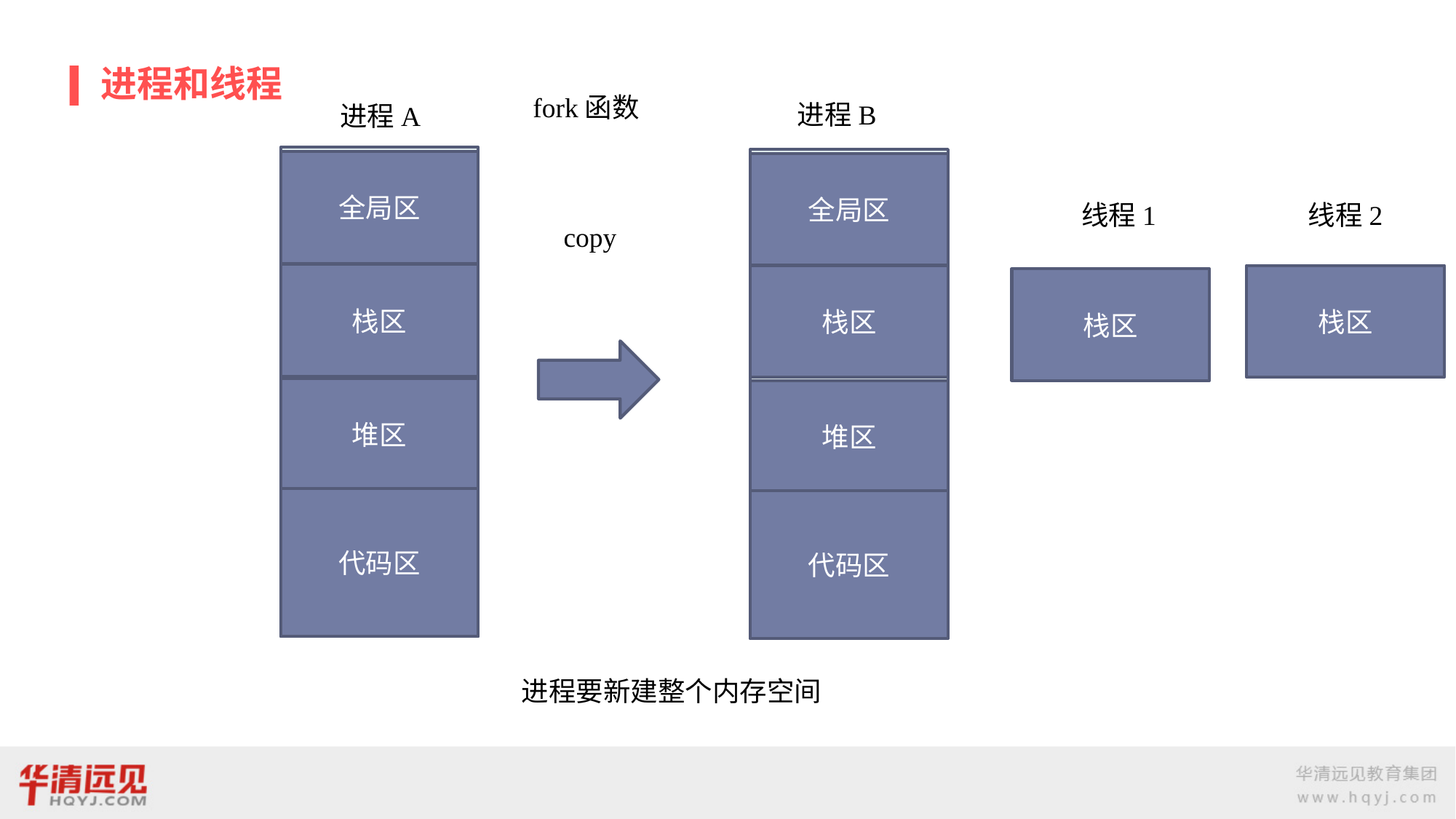

# 进程和线程
fork函数
进程B
进程A

全局区
全局区
线程1
线程2
copy
栈区
栈区
栈区
栈区

堆区
堆区
代码区
代码区
进程要新建整个内存空间